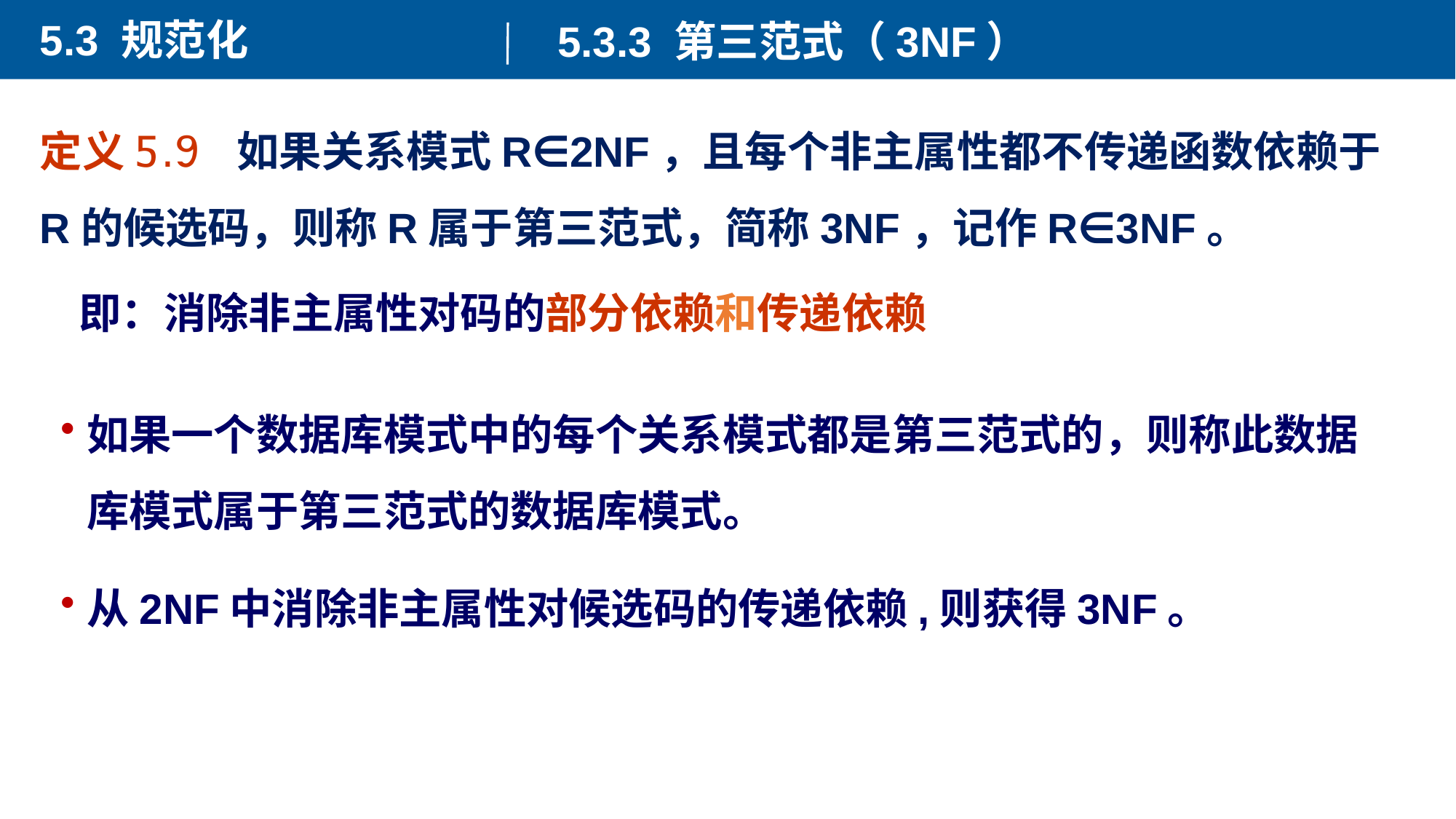

5.3 规范化
5.3.3 第三范式（3NF）
定义5.9  如果关系模式R∈2NF，且每个非主属性都不传递函数依赖于R的候选码，则称R属于第三范式，简称3NF，记作R∈3NF。
   即：消除非主属性对码的部分依赖和传递依赖
如果一个数据库模式中的每个关系模式都是第三范式的，则称此数据库模式属于第三范式的数据库模式。
从2NF中消除非主属性对候选码的传递依赖,则获得3NF。